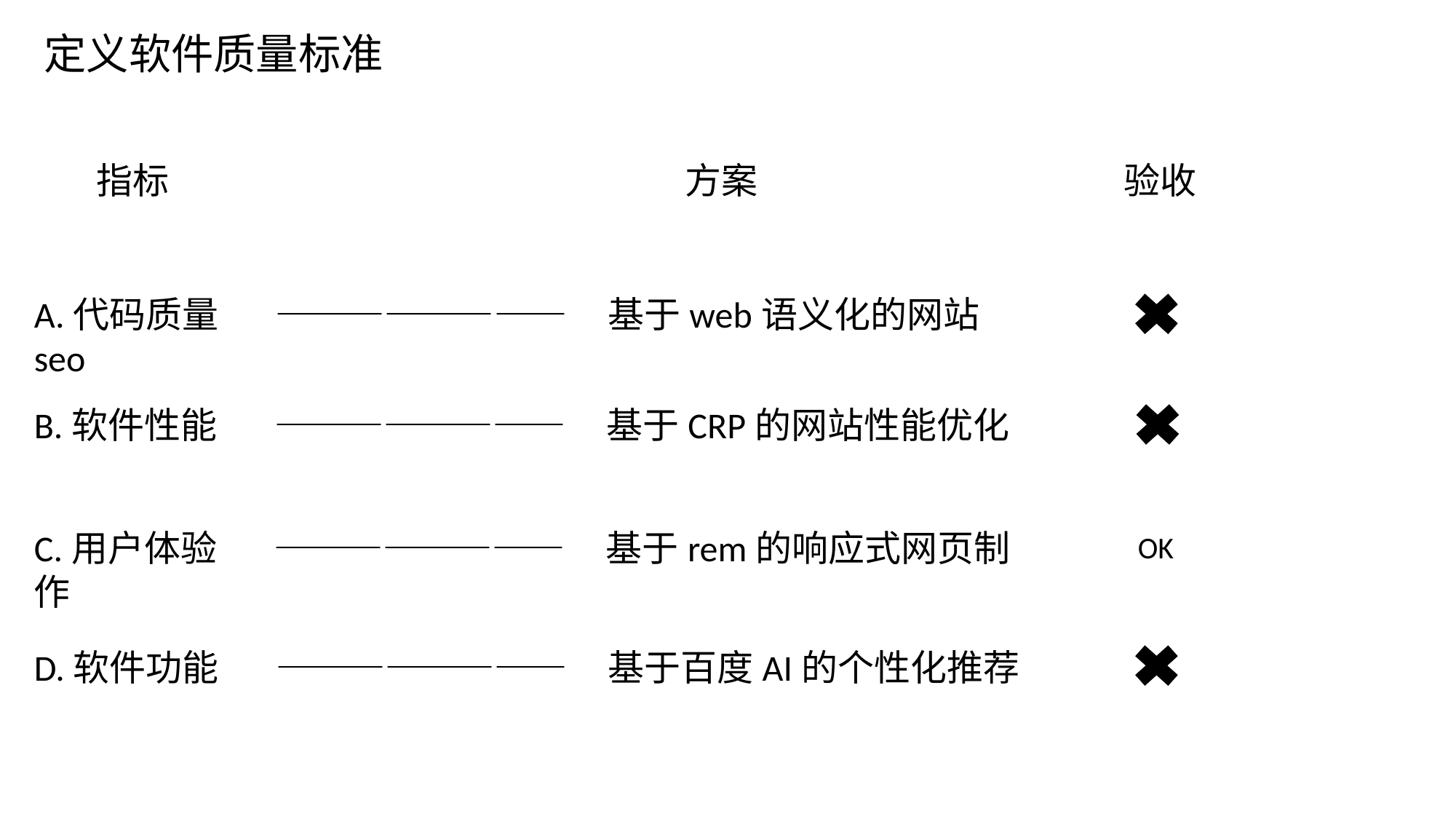

定义软件质量标准
验收
方案
指标
A.代码质量       ————————     基于web语义化的网站seo

B.软件性能       ————————     基于CRP的网站性能优化
C.用户体验       ————————     基于rem的响应式网页制作
OK

D.软件功能       ————————     基于百度AI的个性化推荐